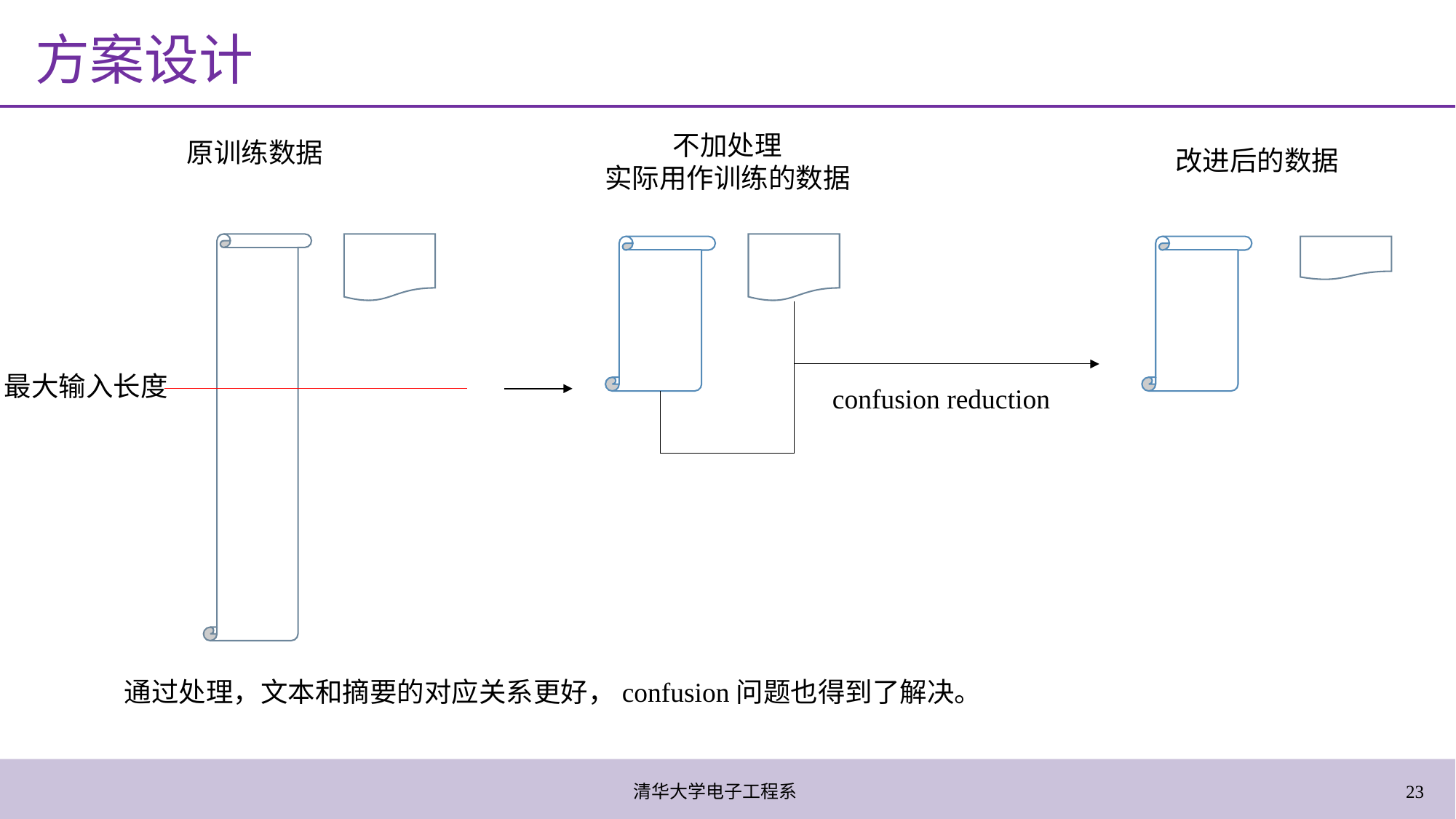

# 方案设计
不加处理
实际用作训练的数据
原训练数据
改进后的数据

最大输入长度
confusion reduction
通过处理，文本和摘要的对应关系更好，confusion问题也得到了解决。
清华大学电子工程系
23